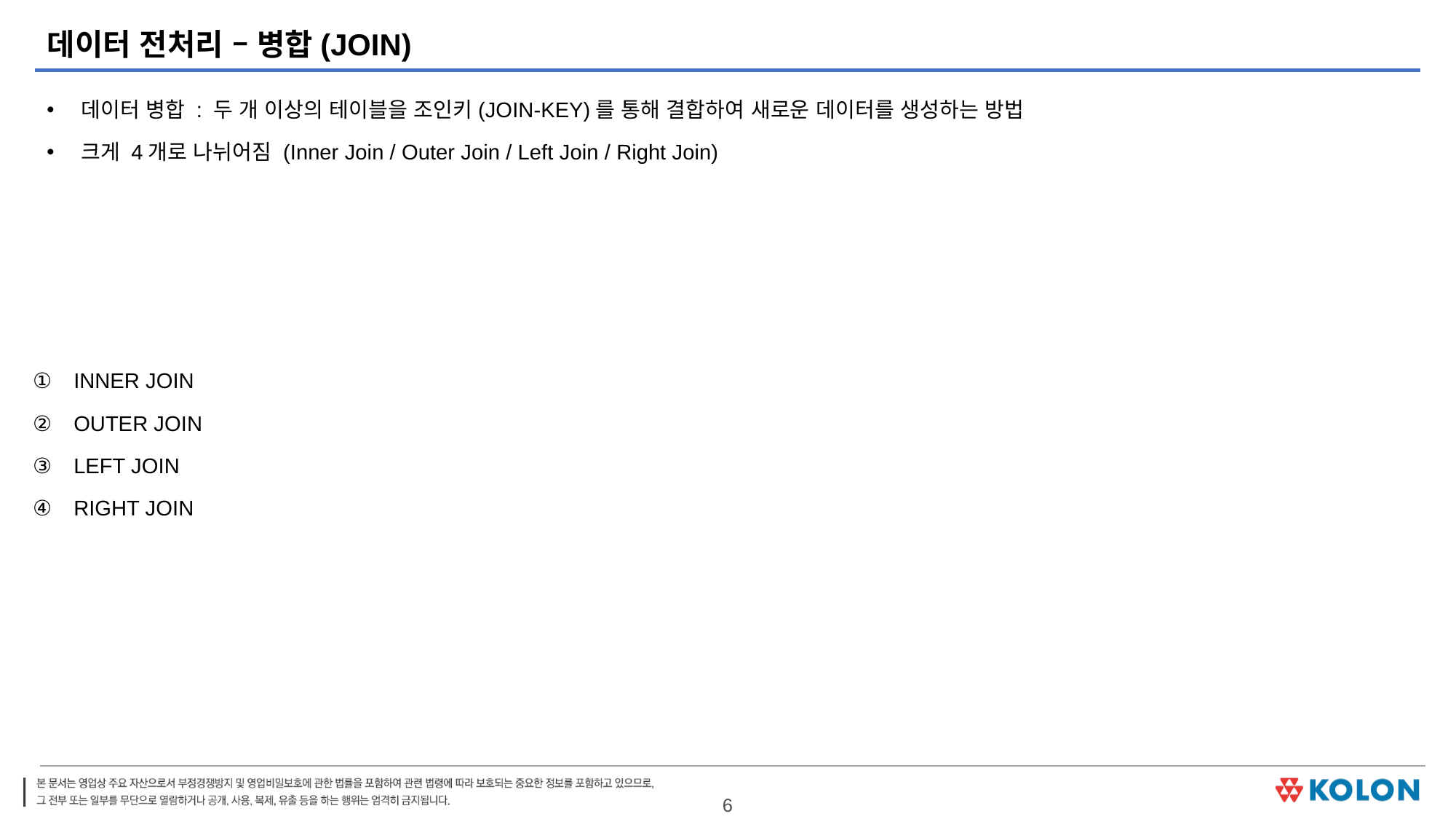

# 데이터 전처리 – 병합(JOIN)
데이터 병합 : 두 개 이상의 테이블을 조인키(JOIN-KEY)를 통해 결합하여 새로운 데이터를 생성하는 방법
크게 4개로 나뉘어짐 (Inner Join / Outer Join / Left Join / Right Join)
INNER JOIN
OUTER JOIN
LEFT JOIN
RIGHT JOIN